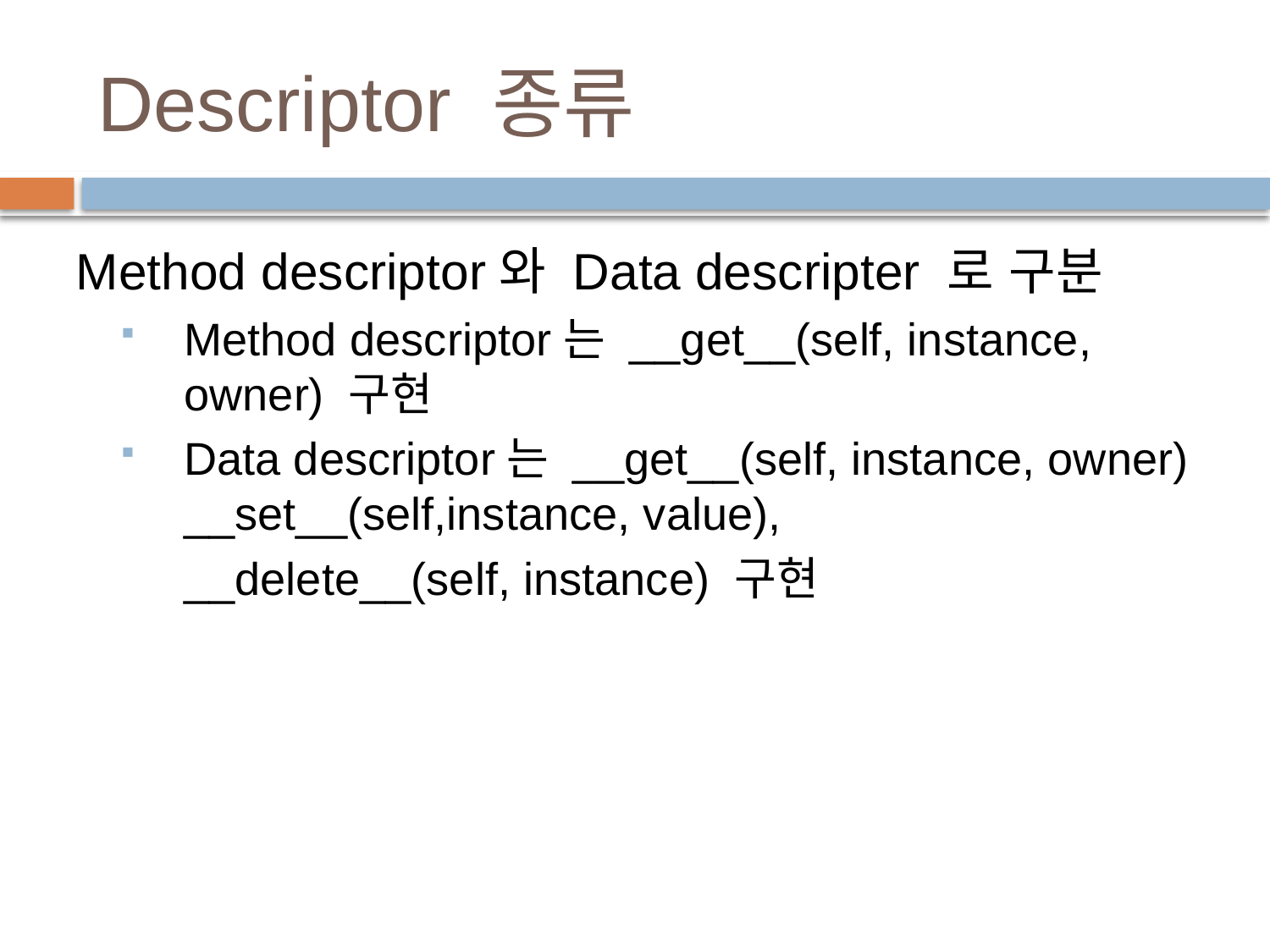

# Descriptor 종류
Method descriptor와 Data descripter 로 구분
Method descriptor는 __get__(self, instance, owner) 구현
Data descriptor는 __get__(self, instance, owner) __set__(self,instance, value),
     __delete__(self, instance) 구현